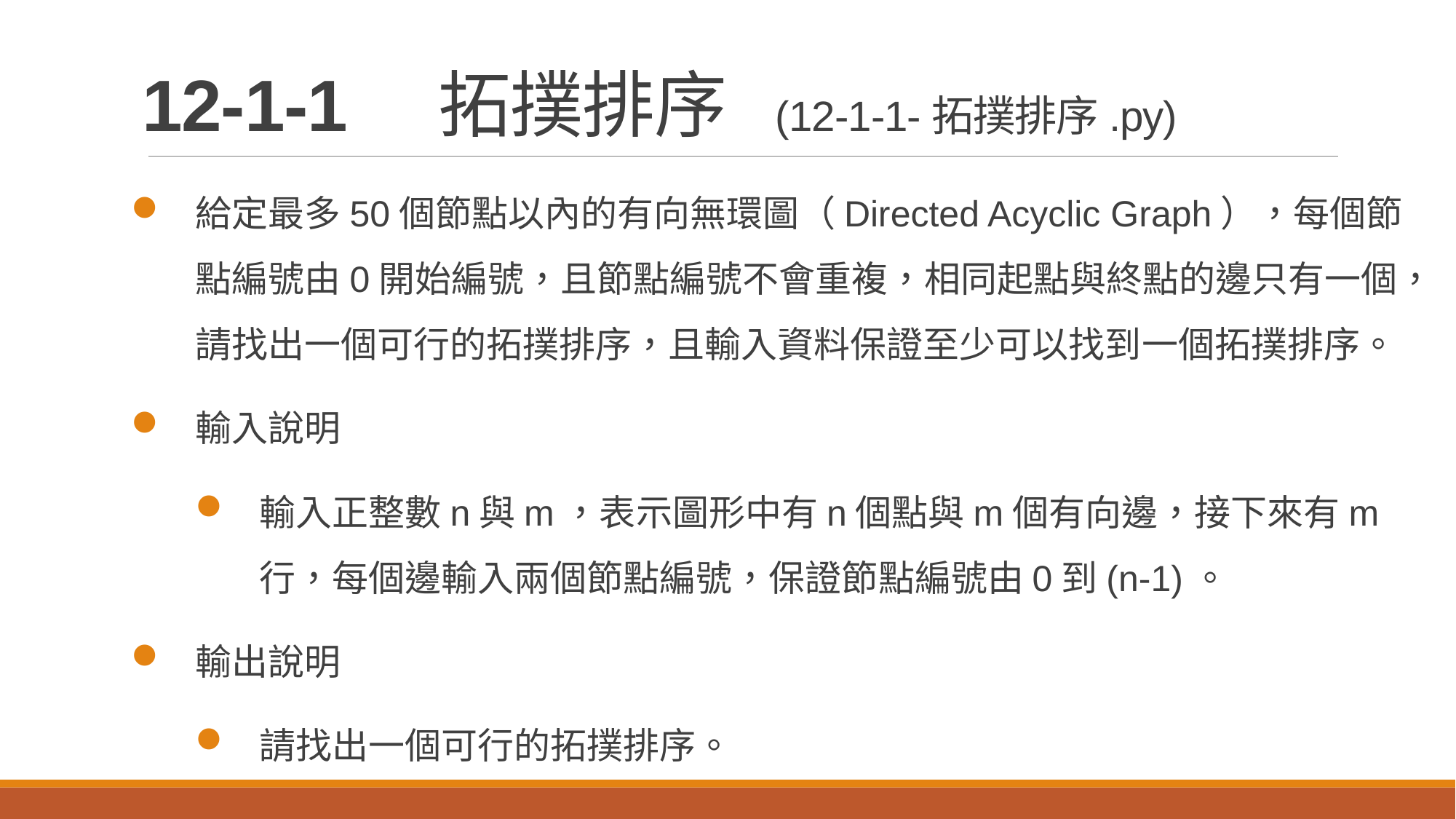

# 12-1-1　拓撲排序  (12-1-1-拓撲排序.py)
給定最多50個節點以內的有向無環圖（Directed Acyclic Graph），每個節點編號由0開始編號，且節點編號不會重複，相同起點與終點的邊只有一個，請找出一個可行的拓撲排序，且輸入資料保證至少可以找到一個拓撲排序。
輸入說明
輸入正整數n與m，表示圖形中有n個點與m個有向邊，接下來有m行，每個邊輸入兩個節點編號，保證節點編號由0到(n-1)。
輸出說明
請找出一個可行的拓撲排序。